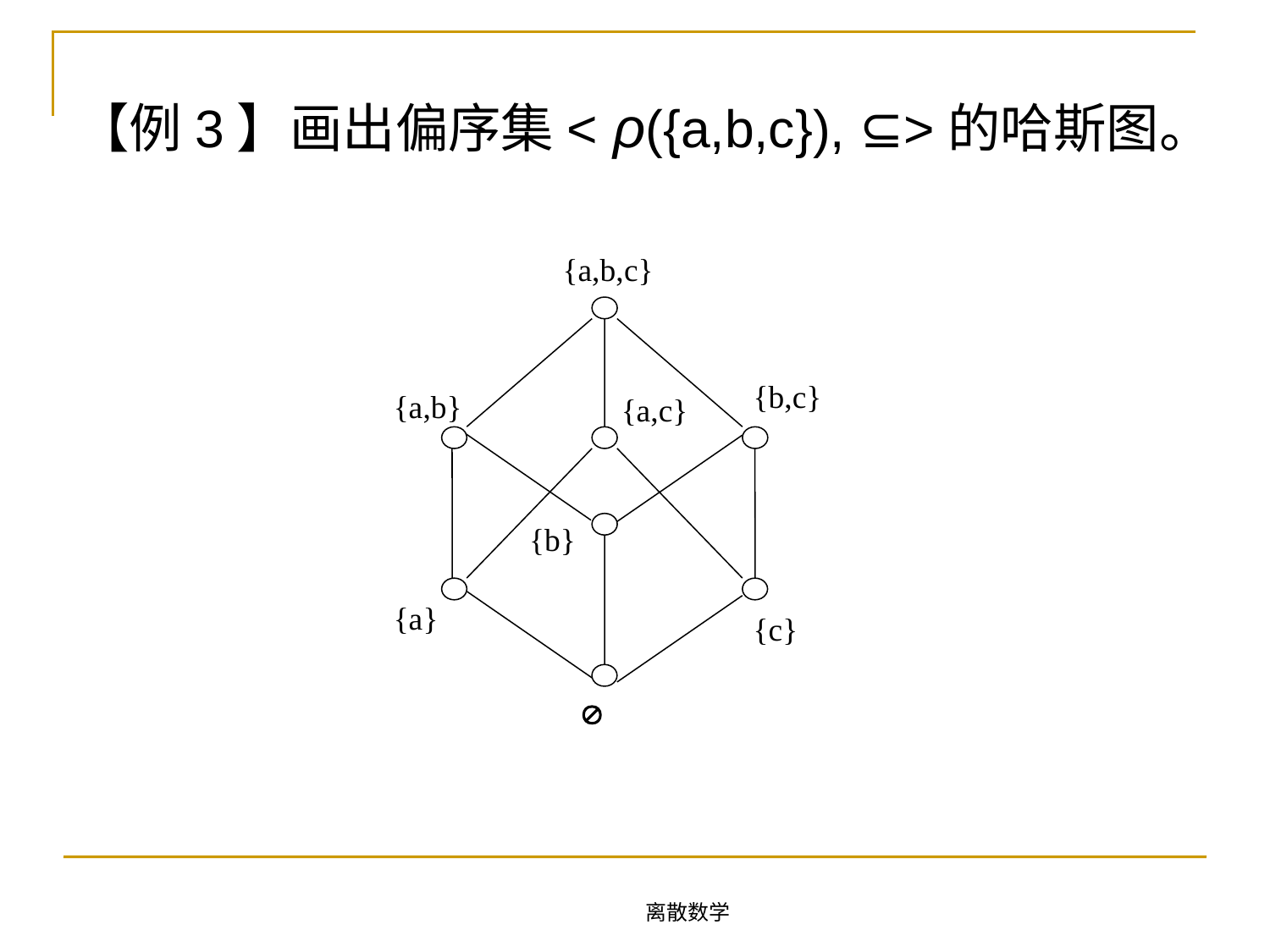

【例3】画出偏序集< ρ({a,b,c}), ⊆>的哈斯图。

{a,b,c}

{b,c}
{a,b}
{a,c}

{b}

{a}

{c}

∅

离散数学
25